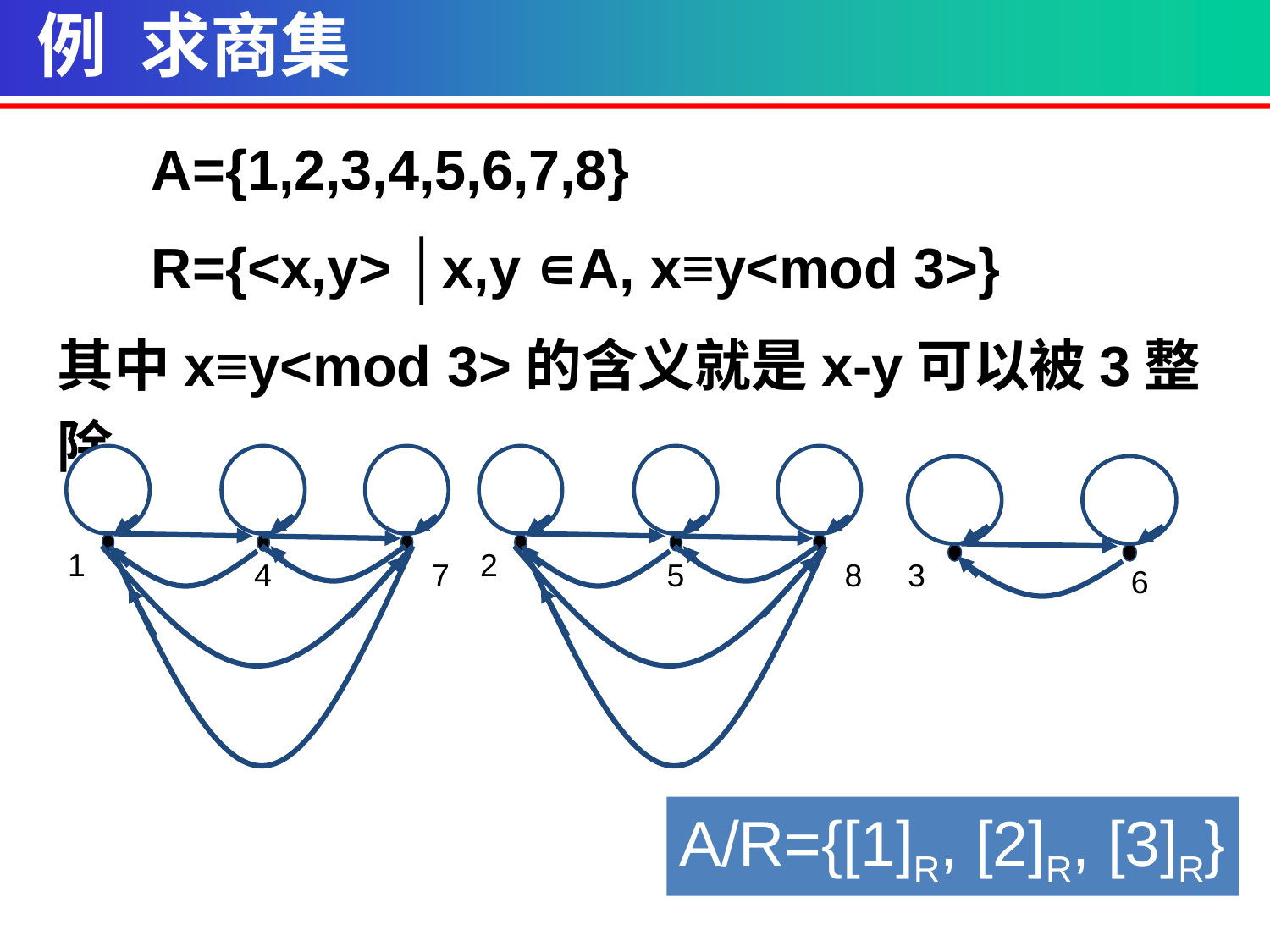

例  求商集
      A={1,2,3,4,5,6,7,8}
      R={<x,y> │x,y ∊A, x≡y<mod 3>}
其中x≡y<mod 3>的含义就是x-y可以被3整除.

1

4
7

2

5
8

3
6

A/R={[1]R, [2]R, [3]R}